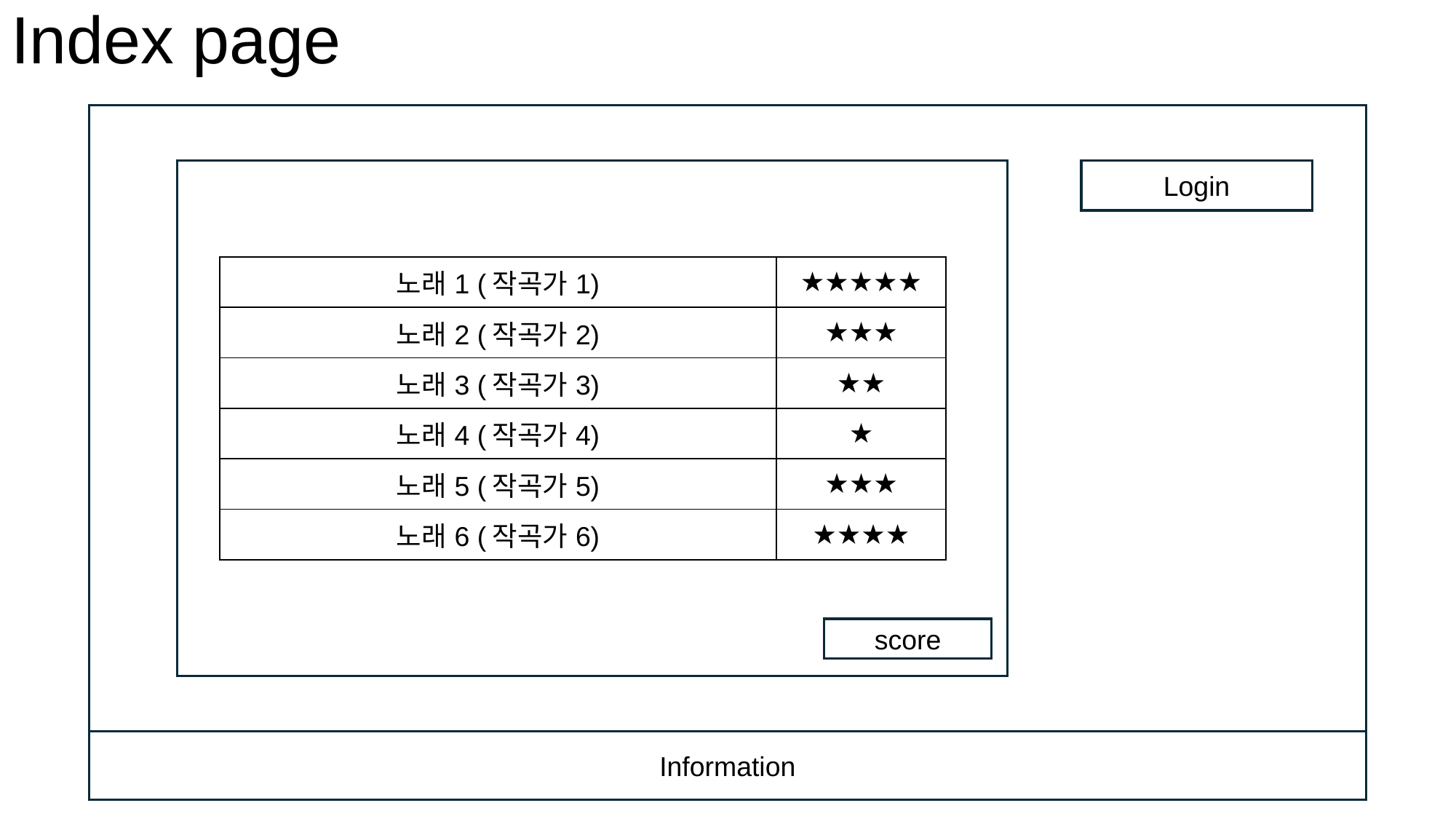

# Index page

Login
| 노래1 (작곡가1) | ★★★★★ |
| --- | --- |
| 노래2 (작곡가2) | ★★★ |
| 노래3 (작곡가3) | ★★ |
| 노래4 (작곡가4) | ★ |
| 노래5 (작곡가5) | ★★★ |
| 노래6 (작곡가6) | ★★★★ |
score
Information